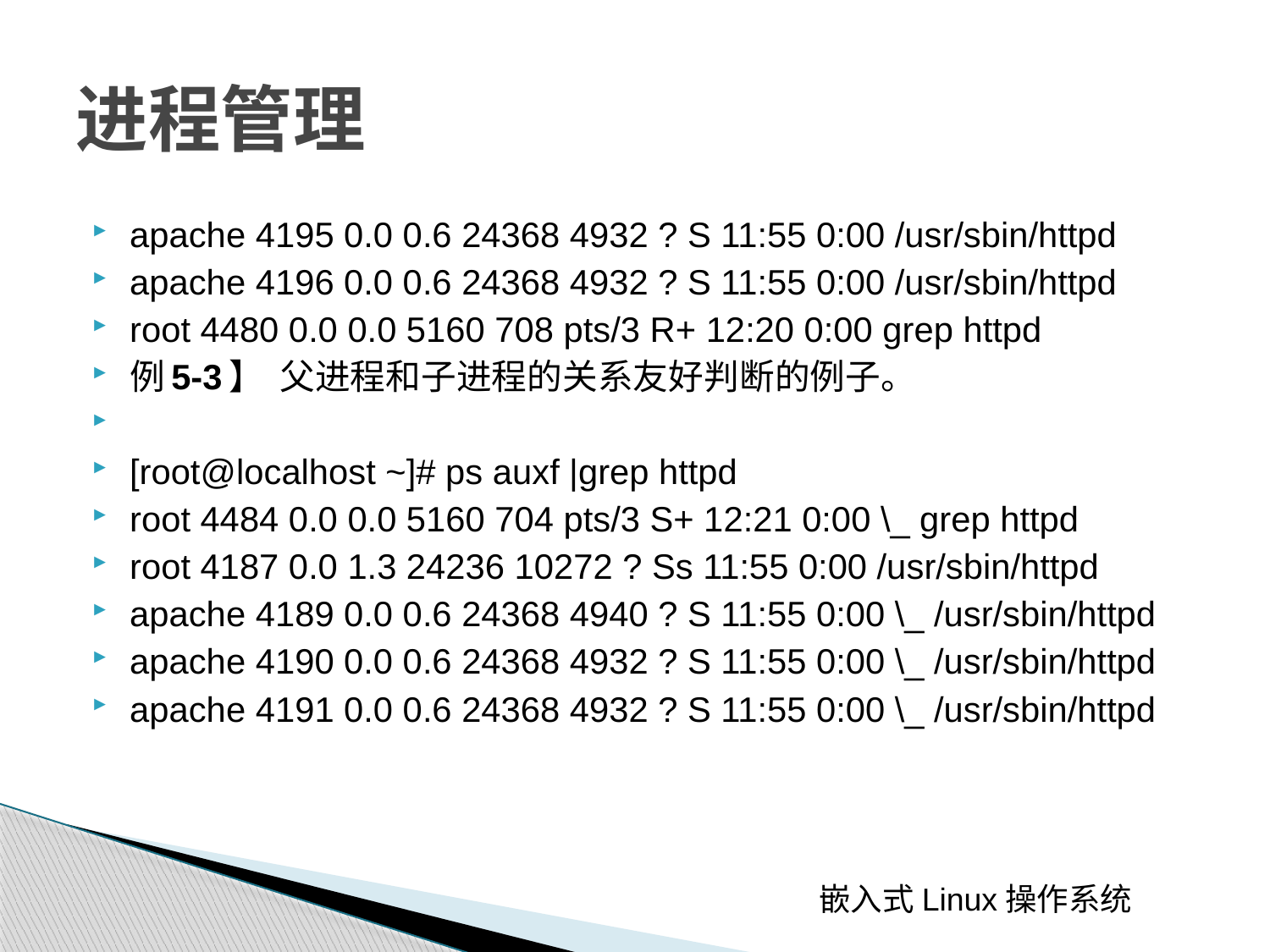

# 进程管理
apache 4195 0.0 0.6 24368 4932 ? S 11:55 0:00 /usr/sbin/httpd
apache 4196 0.0 0.6 24368 4932 ? S 11:55 0:00 /usr/sbin/httpd
root 4480 0.0 0.0 5160 708 pts/3 R+ 12:20 0:00 grep httpd
例5-3】  父进程和子进程的关系友好判断的例子。

[root@localhost ~]# ps auxf |grep httpd
root 4484 0.0 0.0 5160 704 pts/3 S+ 12:21 0:00 \_ grep httpd
root 4187 0.0 1.3 24236 10272 ? Ss 11:55 0:00 /usr/sbin/httpd
apache 4189 0.0 0.6 24368 4940 ? S 11:55 0:00 \_ /usr/sbin/httpd
apache 4190 0.0 0.6 24368 4932 ? S 11:55 0:00 \_ /usr/sbin/httpd
apache 4191 0.0 0.6 24368 4932 ? S 11:55 0:00 \_ /usr/sbin/httpd

         嵌入式Linux操作系统